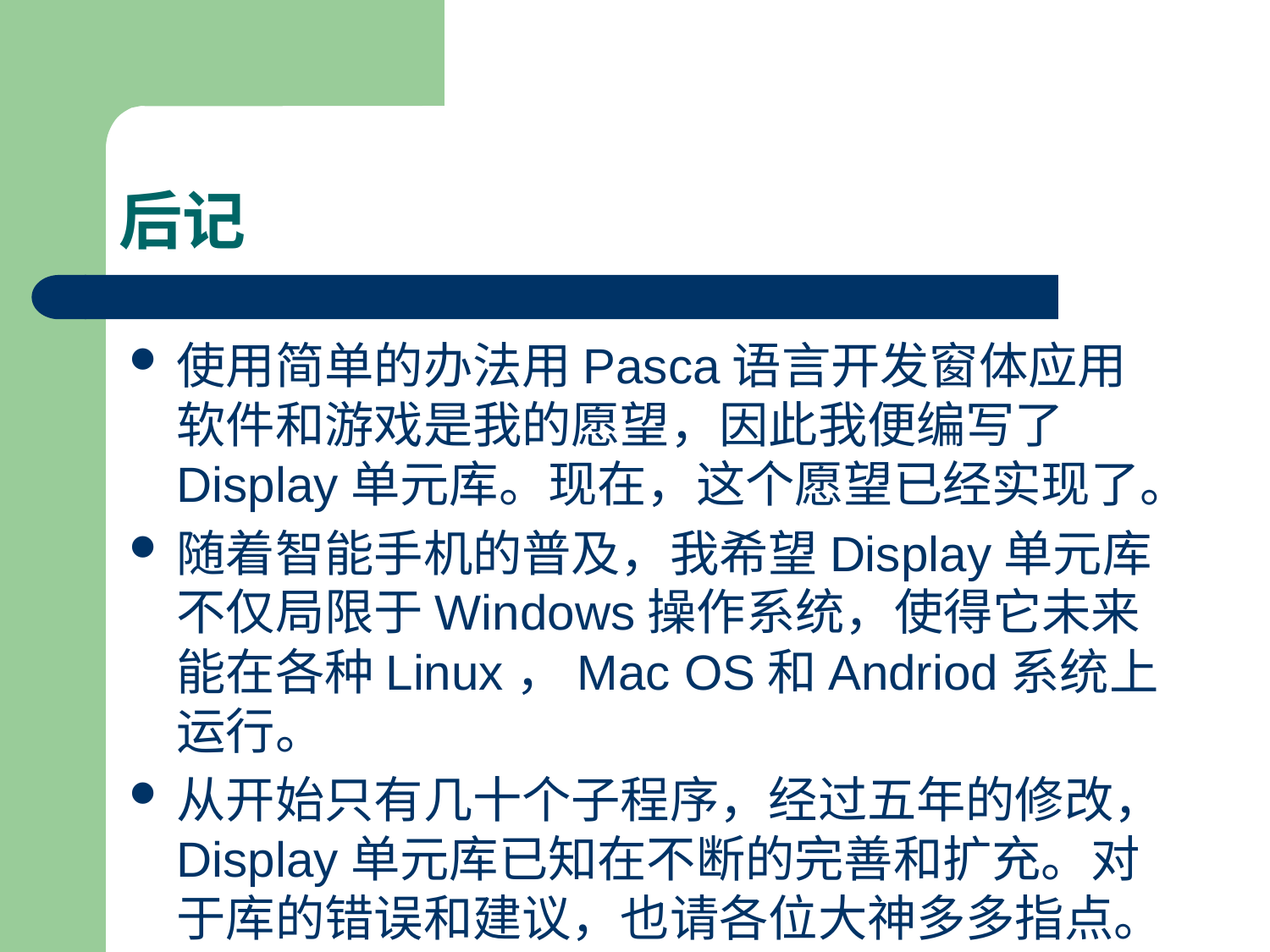

# 后记
使用简单的办法用Pasca语言开发窗体应用软件和游戏是我的愿望，因此我便编写了Display单元库。现在，这个愿望已经实现了。
随着智能手机的普及，我希望Display单元库不仅局限于Windows操作系统，使得它未来能在各种Linux，Mac OS和Andriod系统上运行。
从开始只有几十个子程序，经过五年的修改，Display单元库已知在不断的完善和扩充。对于库的错误和建议，也请各位大神多多指点。